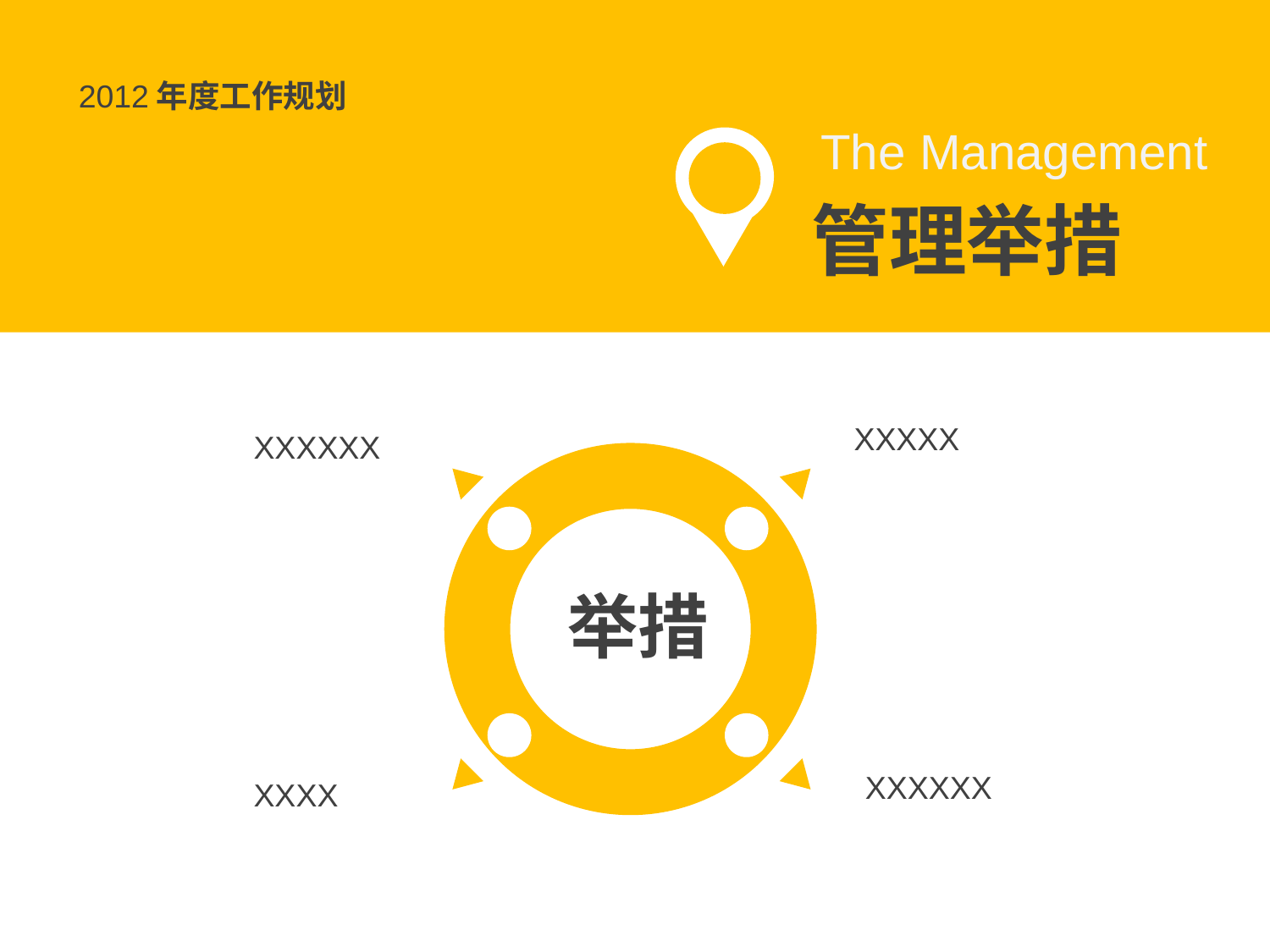

# v
2012年度工作规划
The Management

管理举措
XXXXX
XXXXXX

举措

XXXXXX
XXXX